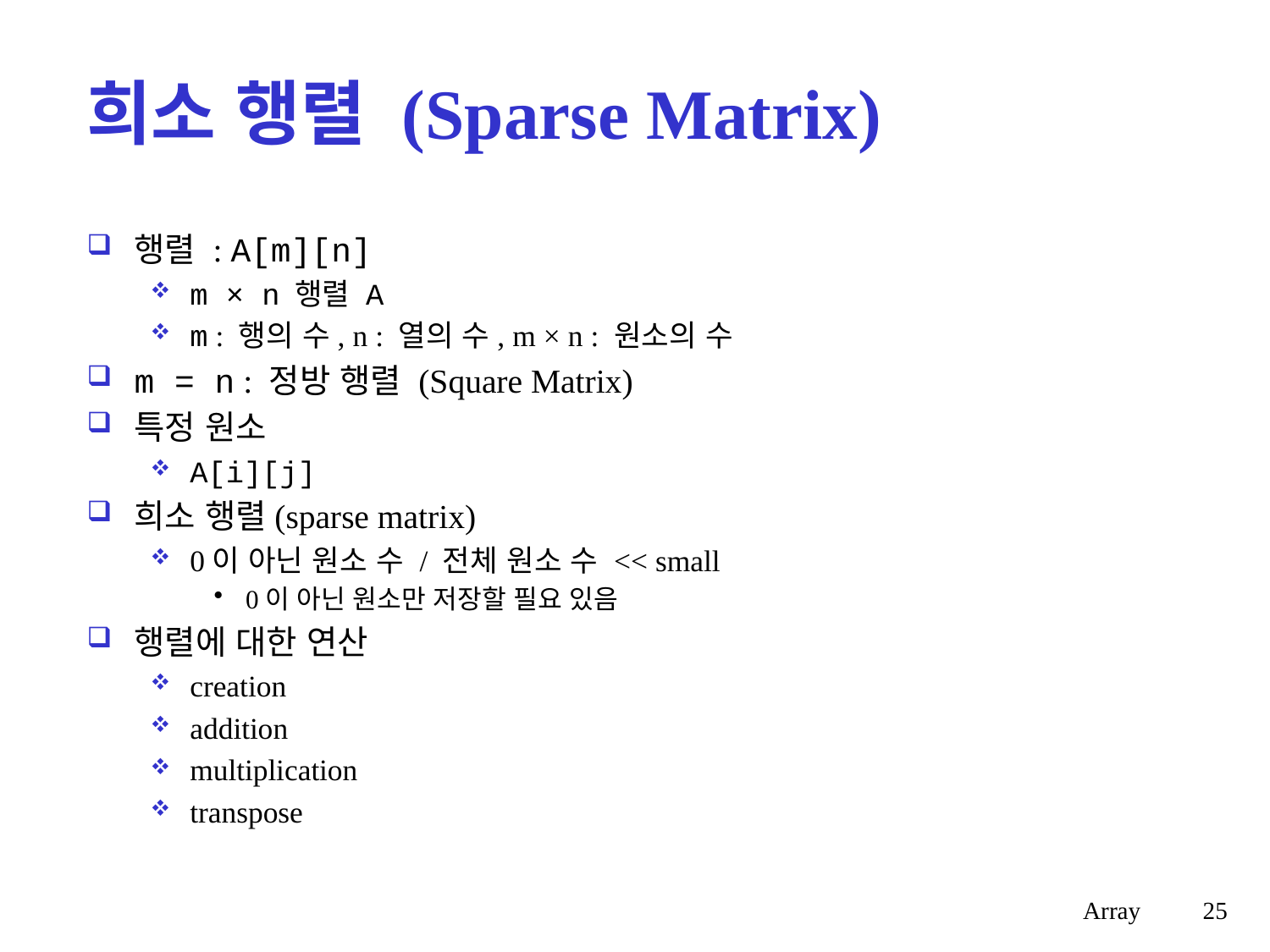

# 희소 행렬 (Sparse Matrix)
행렬 : A[m][n]
m × n 행렬 A
m : 행의 수, n : 열의 수, m × n : 원소의 수
m = n : 정방 행렬 (Square Matrix)
특정 원소
A[i][j]
희소 행렬(sparse matrix)
0이 아닌 원소 수 / 전체 원소 수 << small
0이 아닌 원소만 저장할 필요 있음
행렬에 대한 연산
creation
addition
multiplication
transpose
Array
25